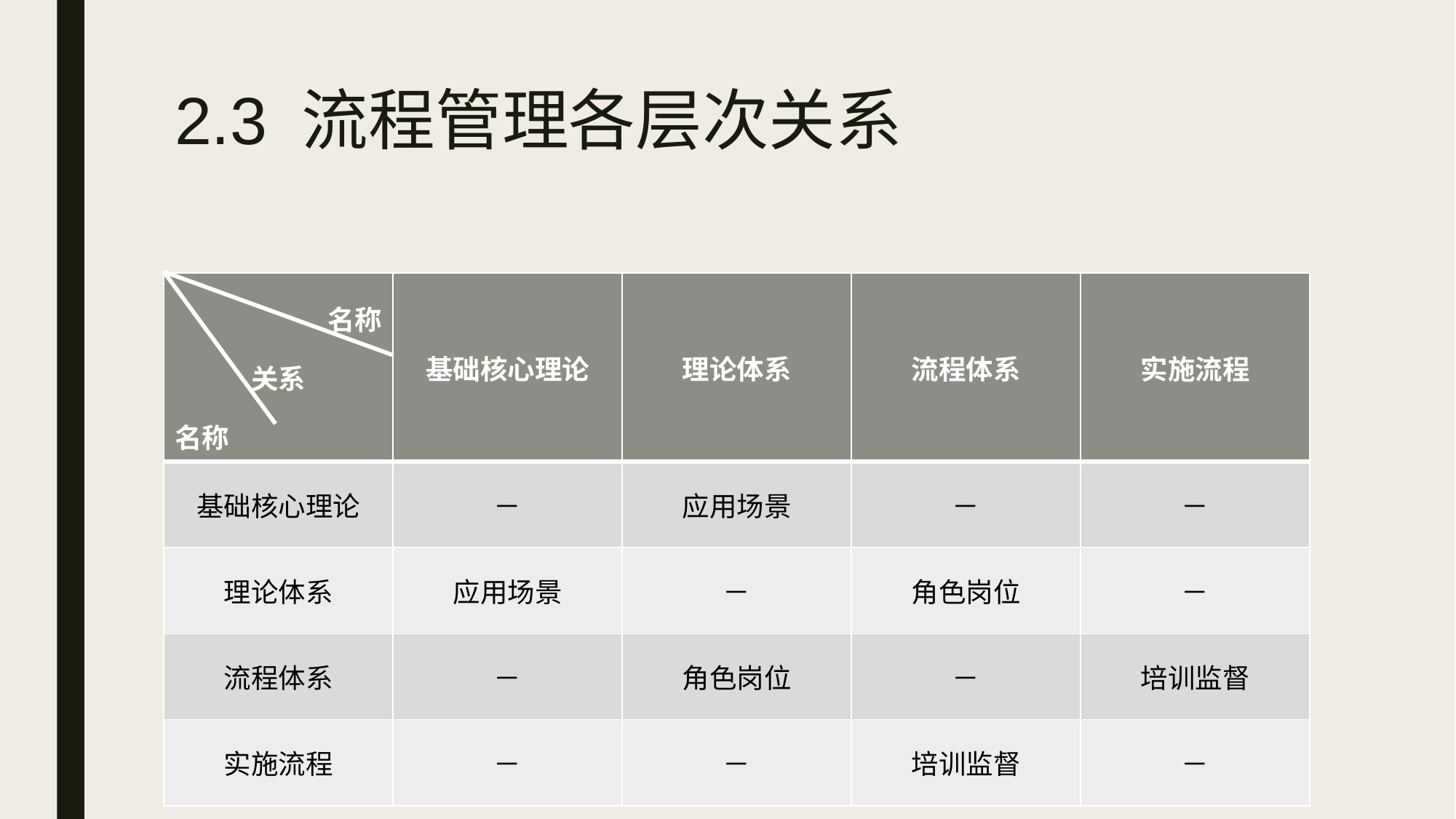

# 2.3 流程管理各层次关系
| 名称 关系 名称 | 基础核心理论 | 理论体系 | 流程体系 | 实施流程 |
| --- | --- | --- | --- | --- |
| 基础核心理论 | － | 应用场景 | － | － |
| 理论体系 | 应用场景 | － | 角色岗位 | － |
| 流程体系 | － | 角色岗位 | － | 培训监督 |
| 实施流程 | － | － | 培训监督 | － |